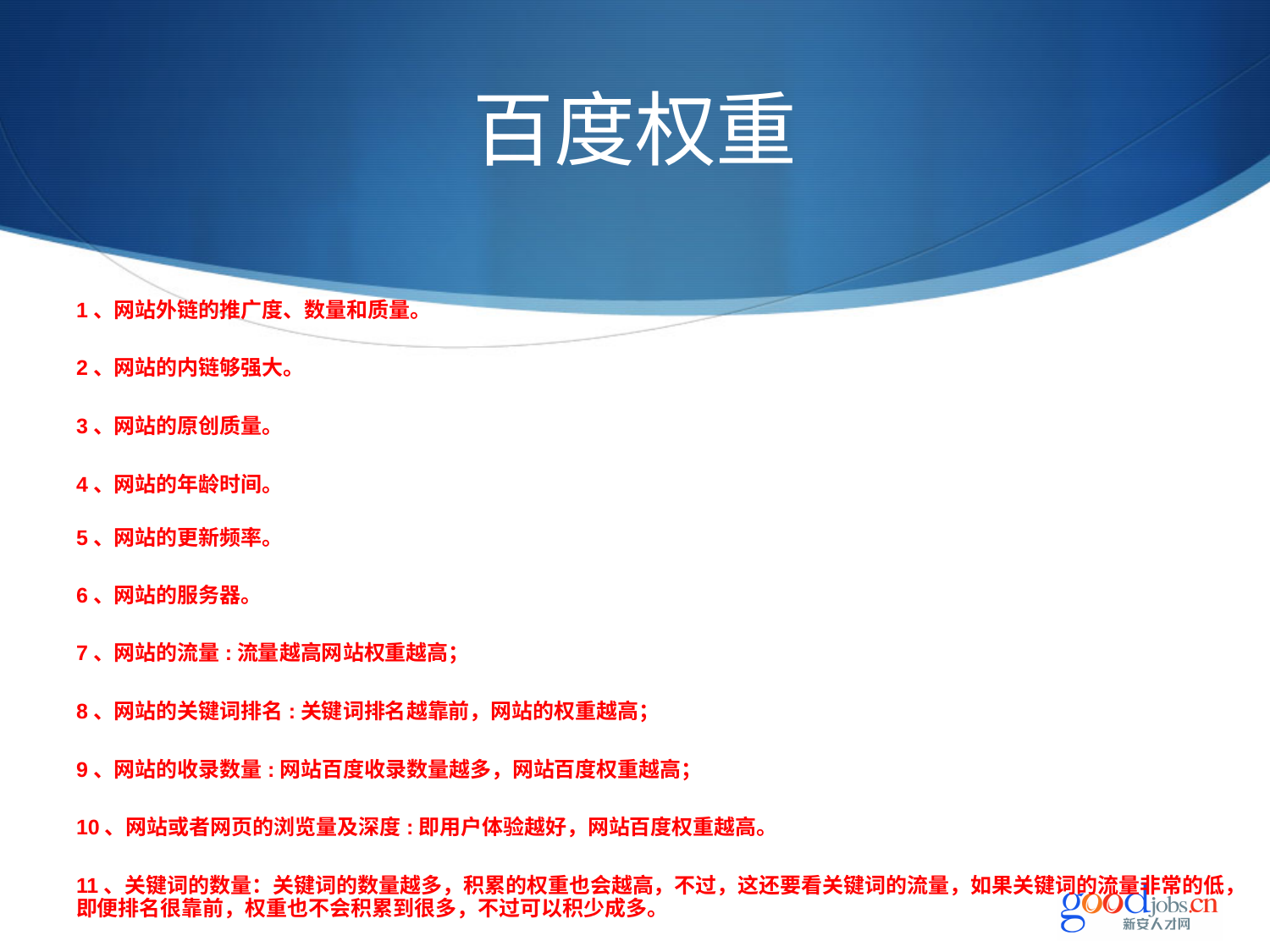

# 百度权重
1、网站外链的推广度、数量和质量。
2、网站的内链够强大。
3、网站的原创质量。
4、网站的年龄时间。
5、网站的更新频率。
6、网站的服务器。
7、网站的流量:流量越高网站权重越高；
8、网站的关键词排名:关键词排名越靠前，网站的权重越高；
9、网站的收录数量:网站百度收录数量越多，网站百度权重越高；
10、网站或者网页的浏览量及深度:即用户体验越好，网站百度权重越高。
11、关键词的数量：关键词的数量越多，积累的权重也会越高，不过，这还要看关键词的流量，如果关键词的流量非常的低，即便排名很靠前，权重也不会积累到很多，不过可以积少成多。